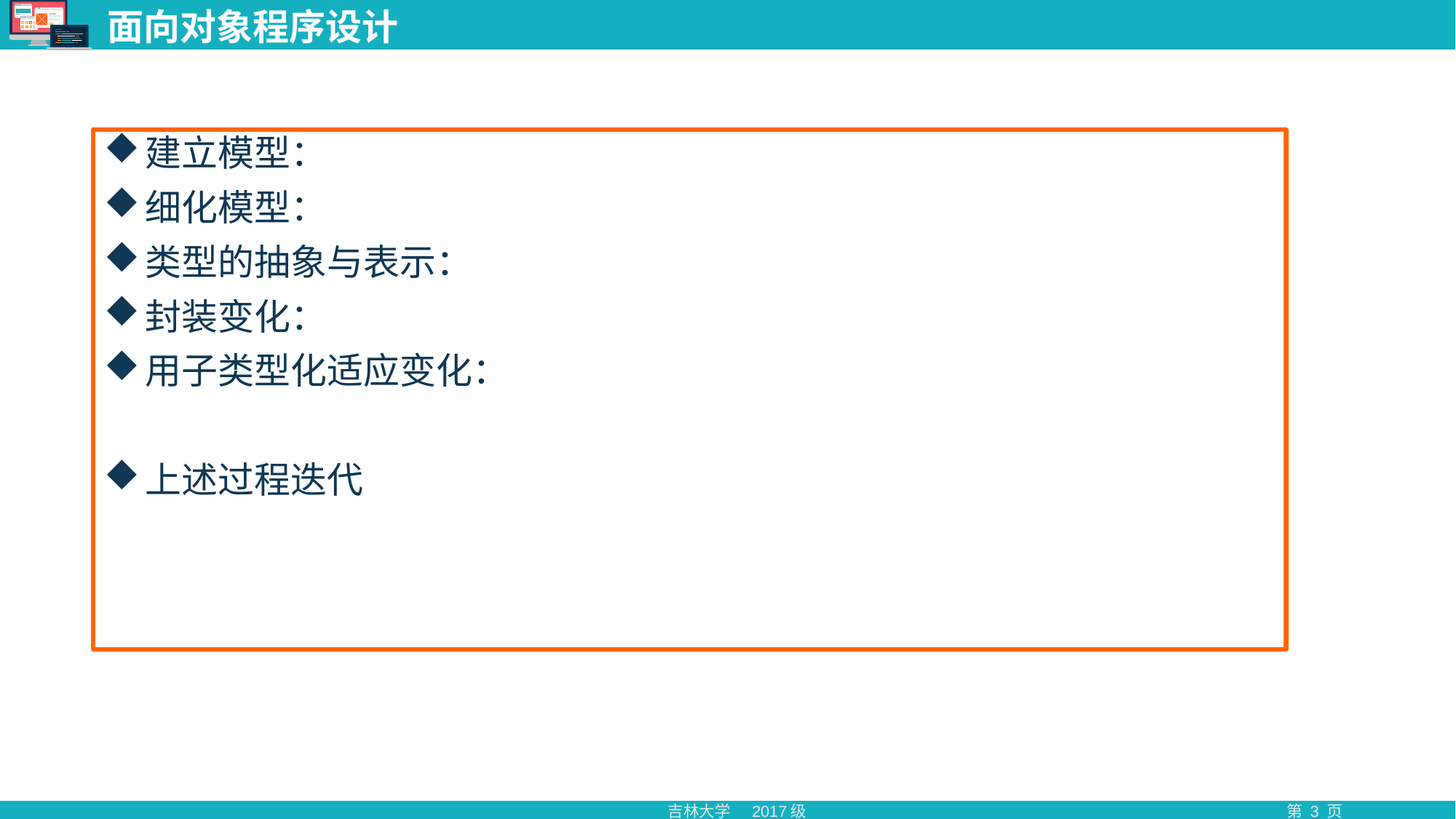

# 面向对象程序设计
建立模型：
细化模型：
类型的抽象与表示：
封装变化：
用子类型化适应变化：

上述过程迭代